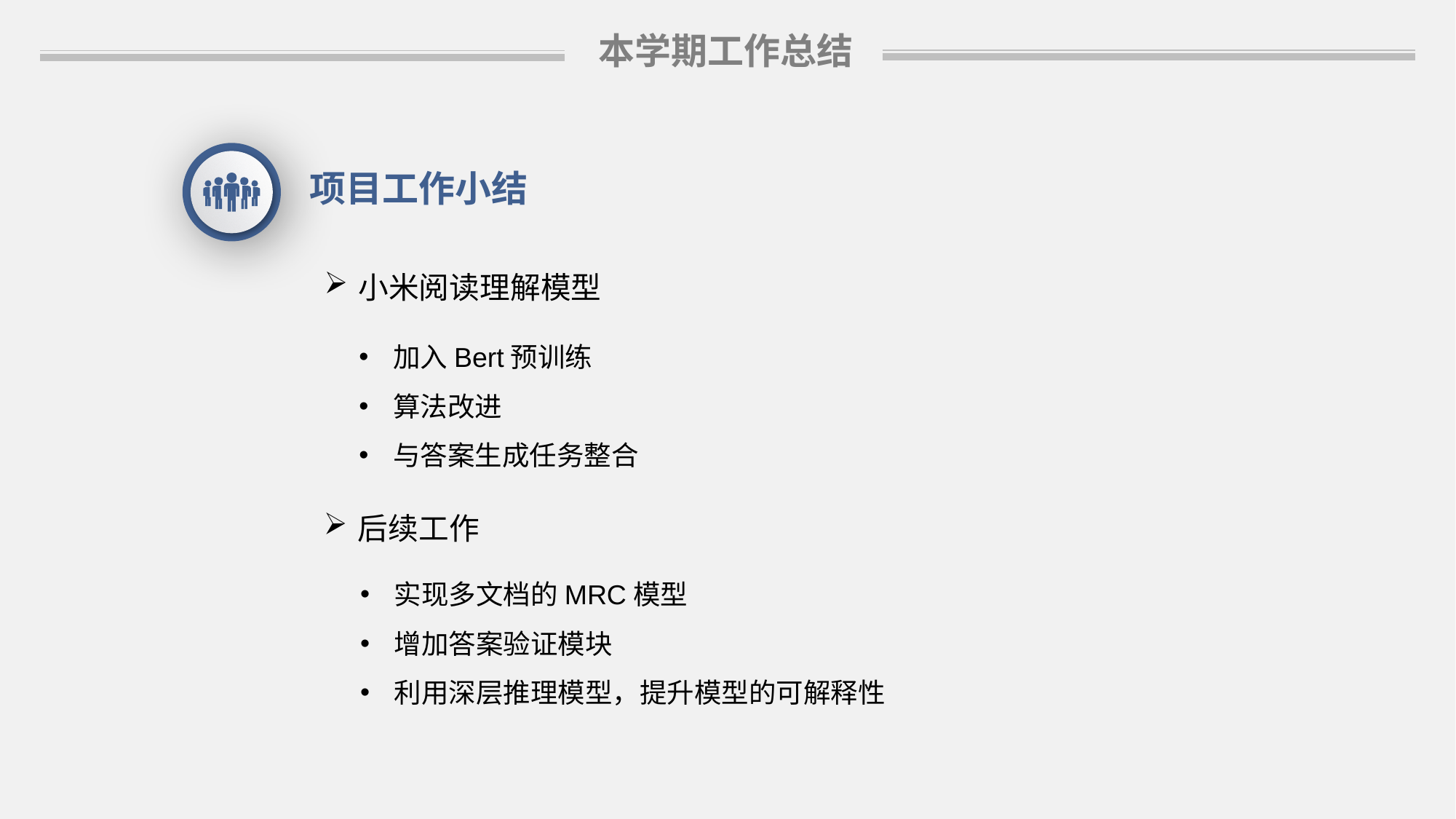

本学期工作总结

项目工作小结
小米阅读理解模型
加入Bert预训练
算法改进
与答案生成任务整合
后续工作
实现多文档的MRC模型
增加答案验证模块
利用深层推理模型，提升模型的可解释性